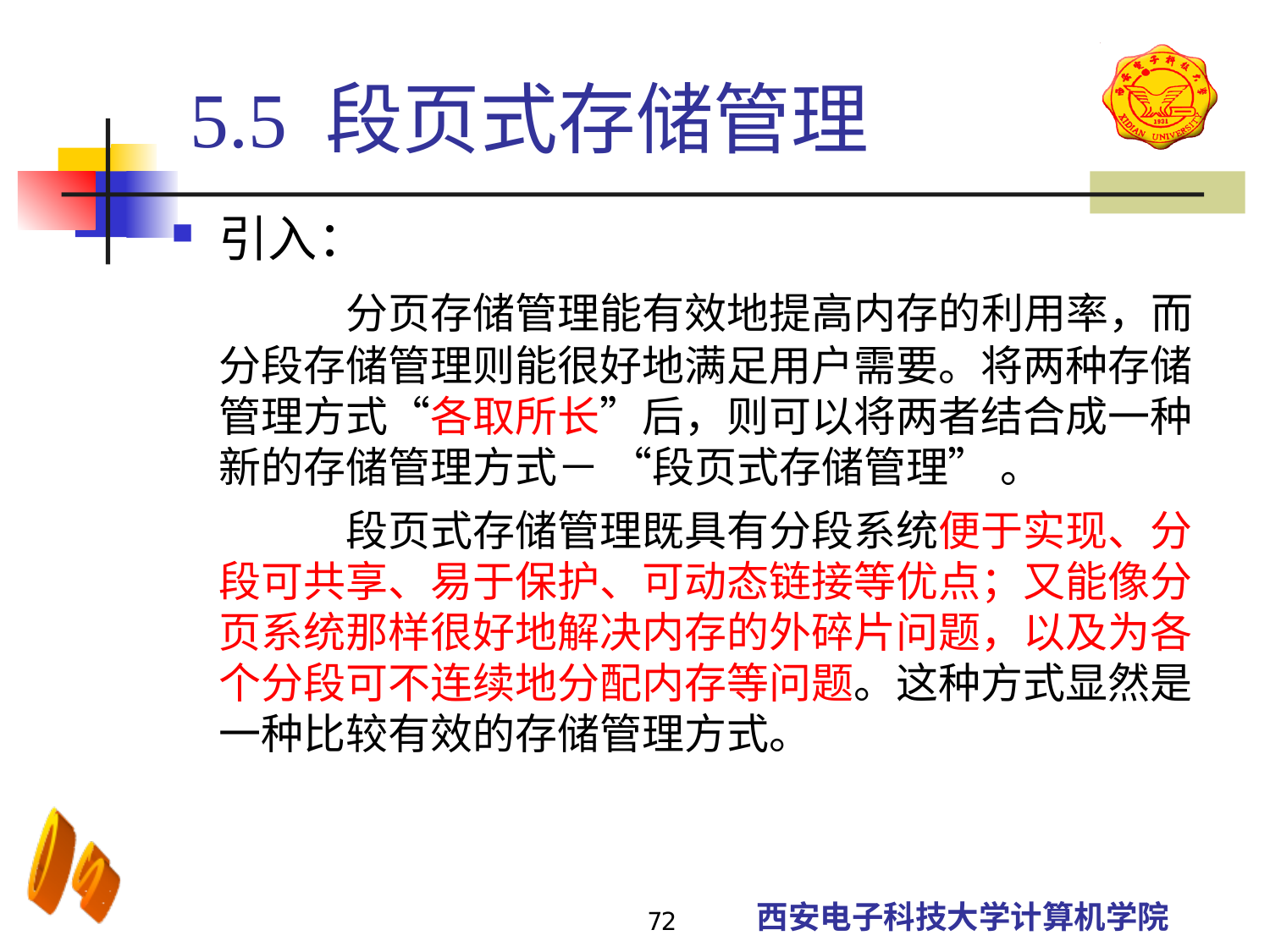

5.5 段页式存储管理
引入：
		分页存储管理能有效地提高内存的利用率，而分段存储管理则能很好地满足用户需要。将两种存储管理方式“各取所长”后，则可以将两者结合成一种新的存储管理方式－ “段页式存储管理” 。
		段页式存储管理既具有分段系统便于实现、分段可共享、易于保护、可动态链接等优点；又能像分页系统那样很好地解决内存的外碎片问题，以及为各个分段可不连续地分配内存等问题。这种方式显然是一种比较有效的存储管理方式。
72